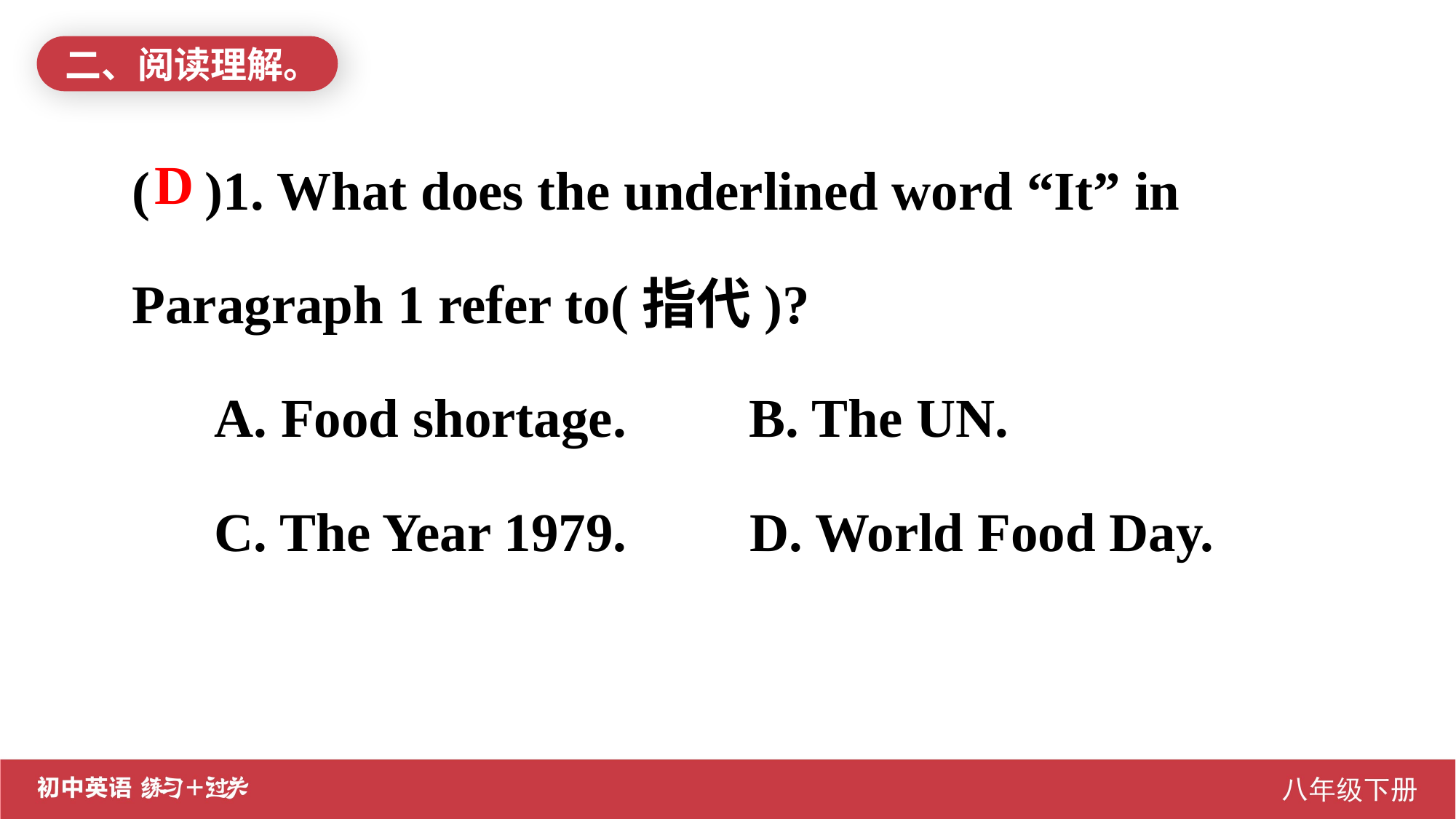

二、阅读理解。
(    )1. What does the underlined word “It” in Paragraph 1 refer to(指代)?
      A. Food shortage.         B. The UN.
      C. The Year 1979.         D. World Food Day.
D